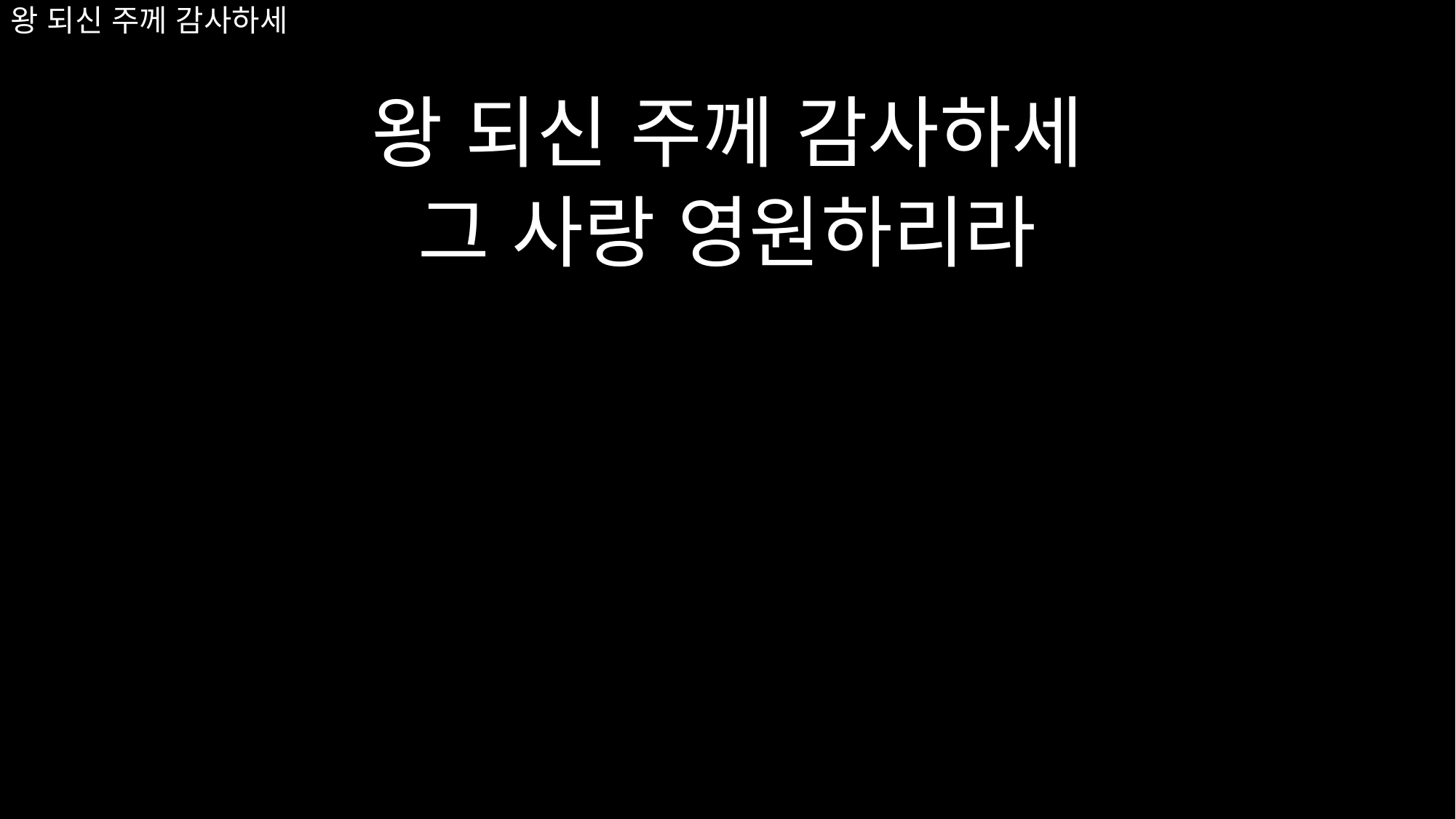

# 왕 되신 주께 감사하세
왕 되신 주께 감사하세
그 사랑 영원하리라